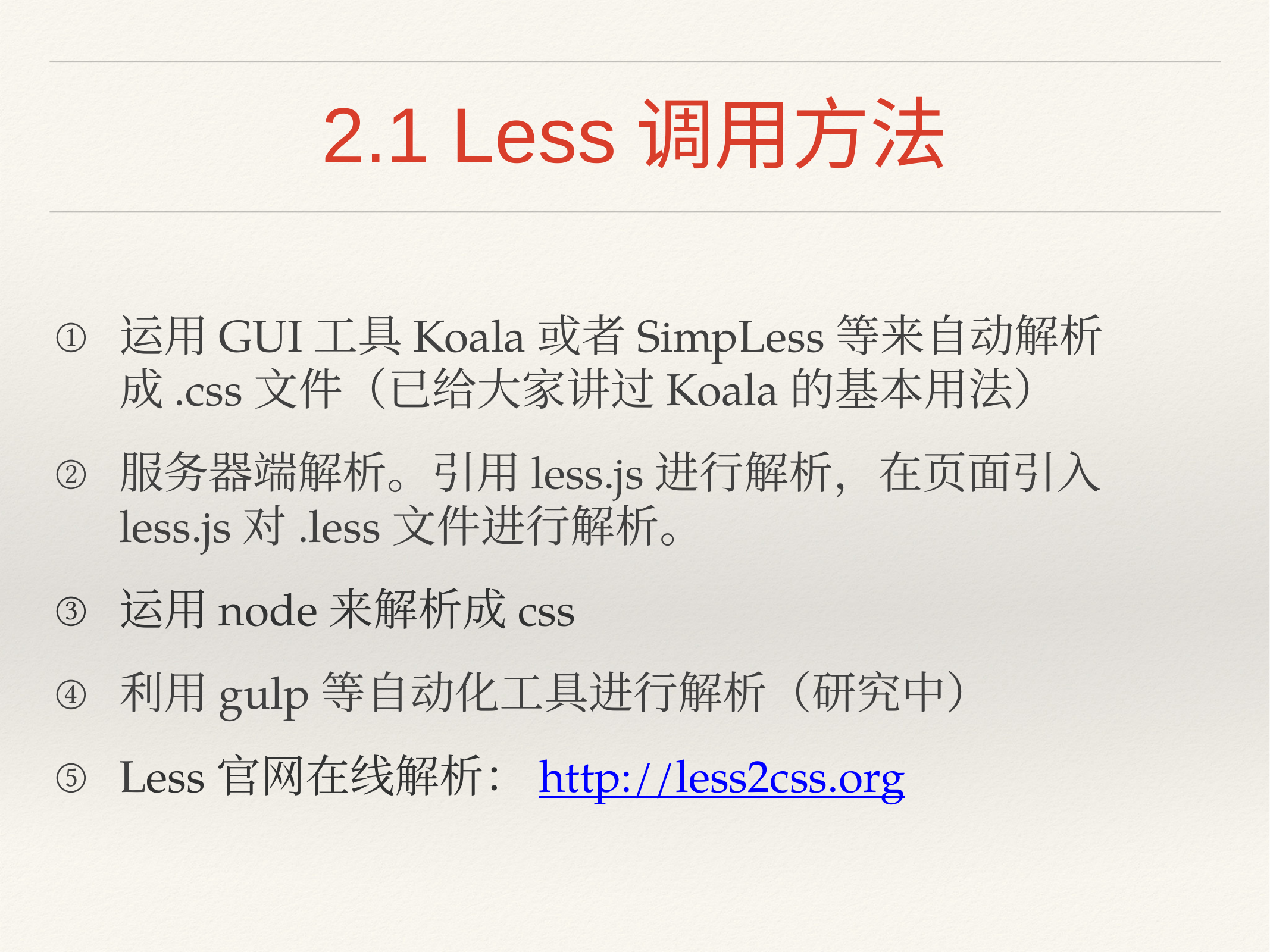

# 2.1 Less调用方法
运用GUI工具Koala或者SimpLess等来自动解析成.css文件（已给大家讲过Koala的基本用法）
服务器端解析。引用less.js进行解析，在页面引入less.js对.less文件进行解析。
运用node来解析成css
利用gulp等自动化工具进行解析（研究中）
Less官网在线解析：http://less2css.org
8